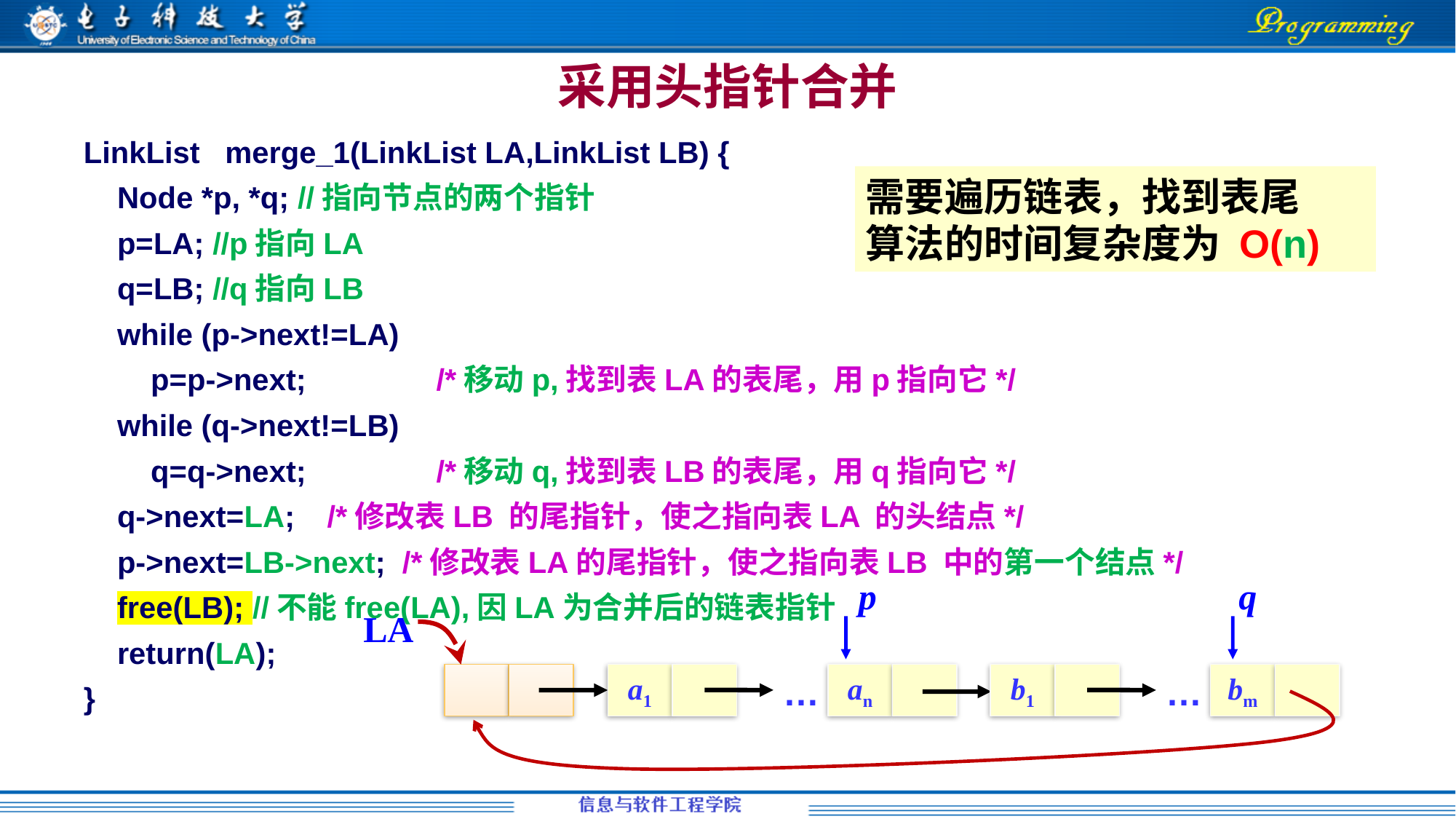

# 采用头指针合并
LinkList   merge_1(LinkList LA,LinkList LB) {
    Node *p, *q; //指向节点的两个指针
    p=LA; //p指向LA
    q=LB; //q指向LB
    while (p->next!=LA)
        p=p->next;	   /*移动p,找到表LA的表尾，用p指向它*/
    while (q->next!=LB)
        q=q->next;	   /*移动q,找到表LB的表尾，用q指向它*/
    q->next=LA;	   /*修改表LB 的尾指针，使之指向表LA 的头结点*/
    p->next=LB->next;  /*修改表LA的尾指针，使之指向表LB 中的第一个结点*/
    free(LB); //不能free(LA),因LA为合并后的链表指针
    return(LA);
}
需要遍历链表，找到表尾
算法的时间复杂度为 O(n)
p
q
LA

…
…

a1

an

b1

bm